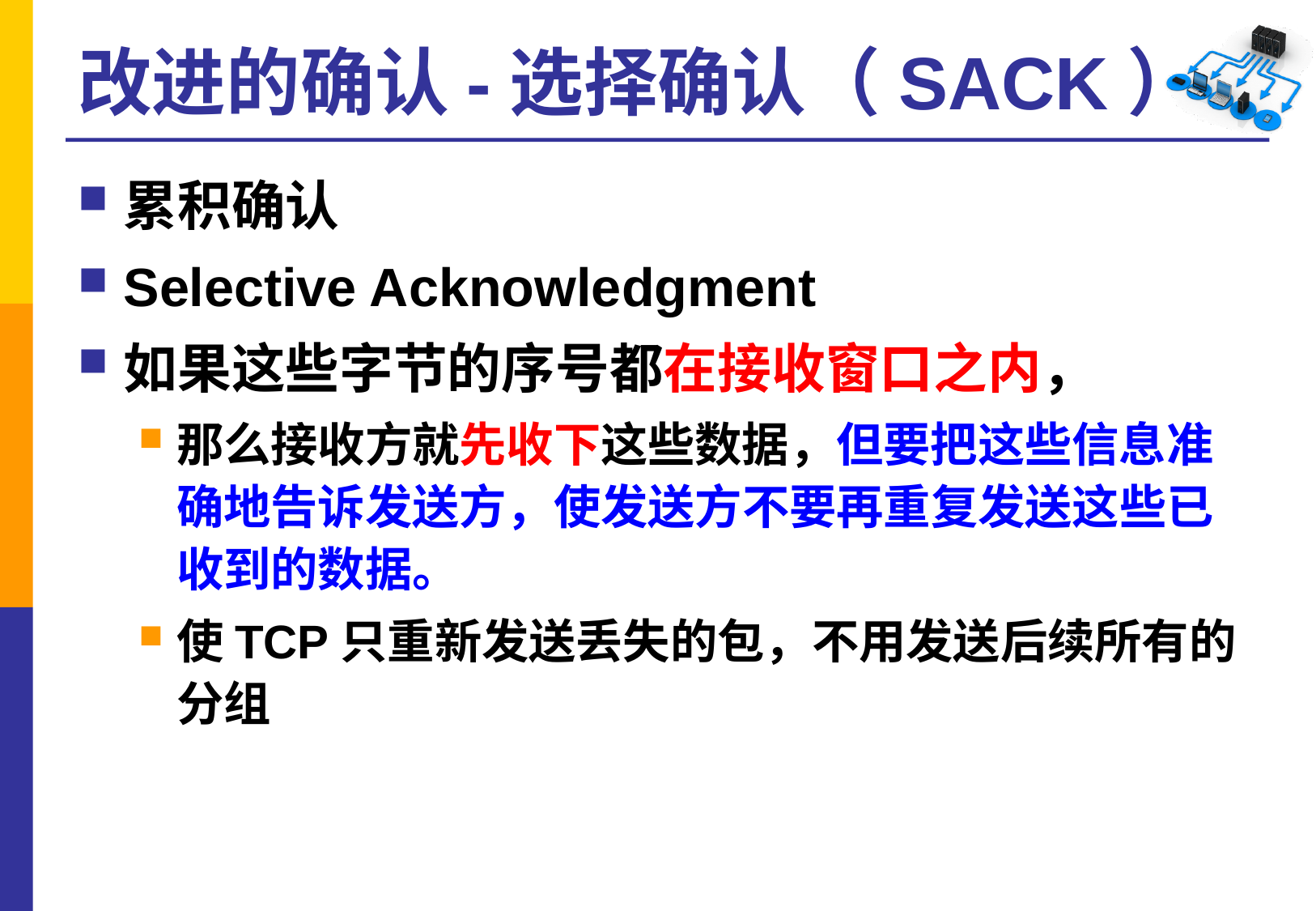

# 改进的确认-选择确认（SACK）
累积确认
Selective Acknowledgment
如果这些字节的序号都在接收窗口之内，
那么接收方就先收下这些数据，但要把这些信息准确地告诉发送方，使发送方不要再重复发送这些已收到的数据。
使TCP只重新发送丢失的包，不用发送后续所有的分组